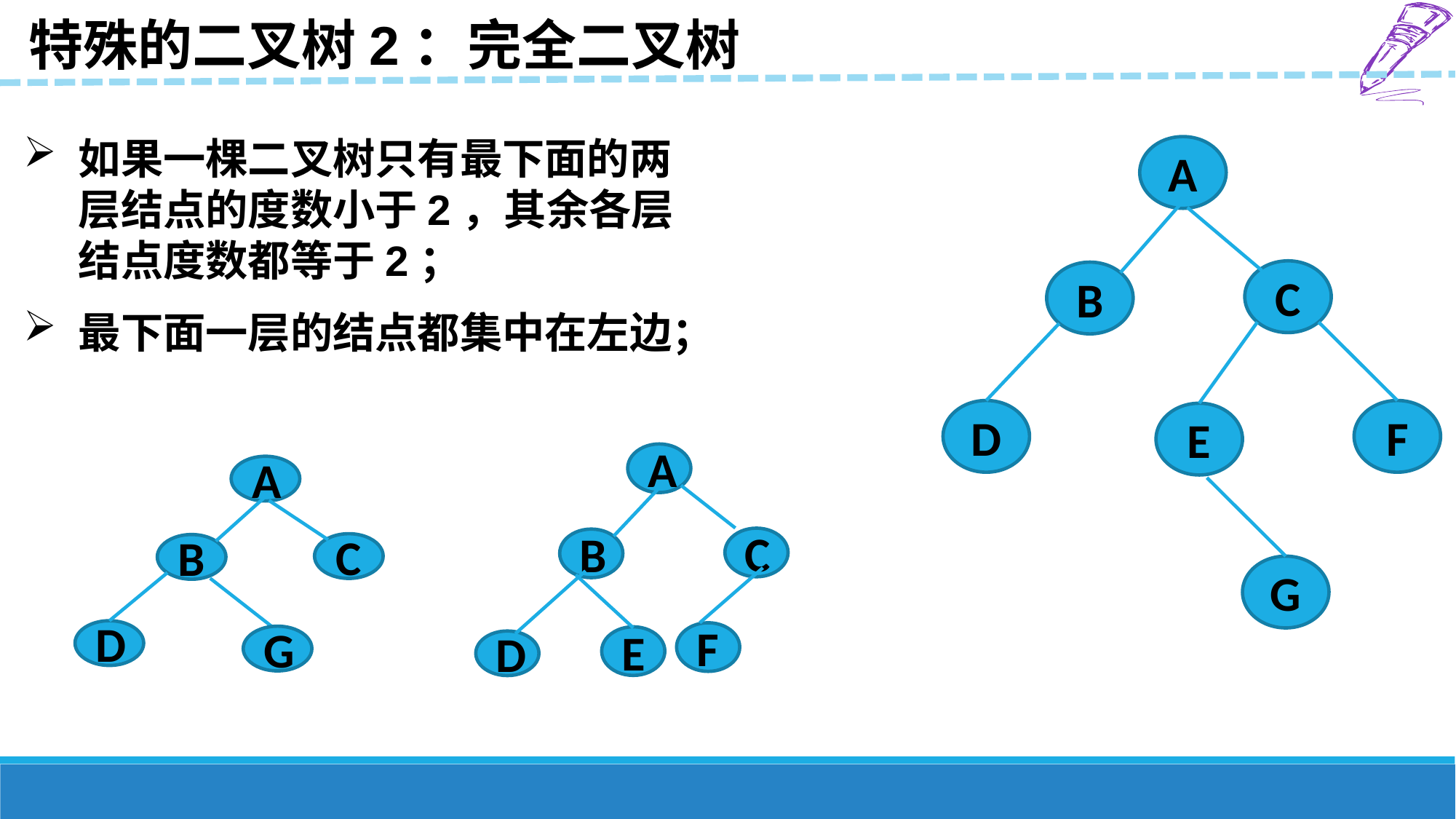

特殊的二叉树2：完全二叉树
如果一棵二叉树只有最下面的两层结点的度数小于2，其余各层结点度数都等于2；
最下面一层的结点都集中在左边；
A
C
B
D
F
E
G
A
C
B
F
E
D
A
C
B
D
G